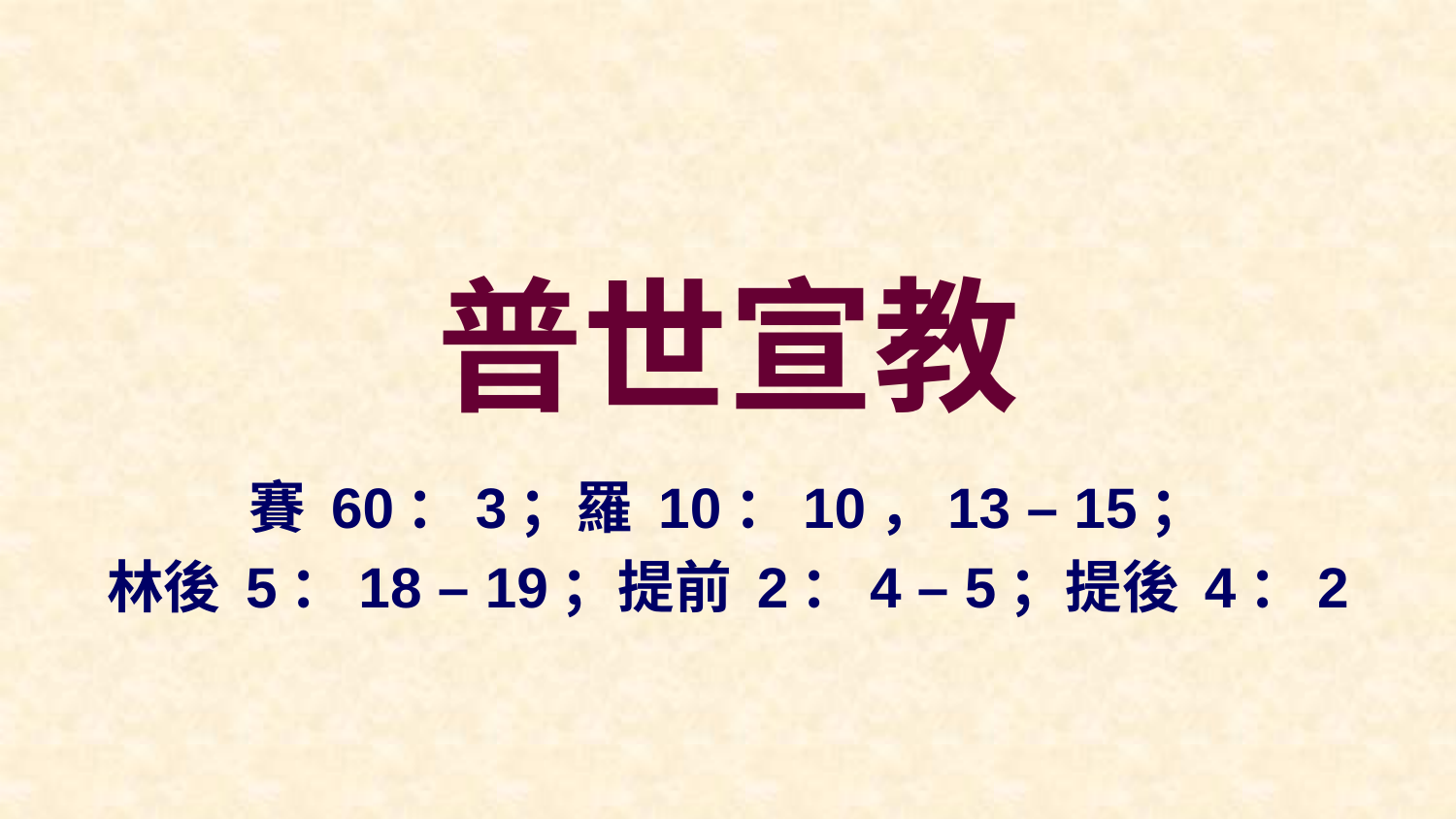

# 普世宣教
賽 60：3；羅 10：10，13 – 15；
林後 5：18 – 19；提前 2：4 – 5；提後 4：2